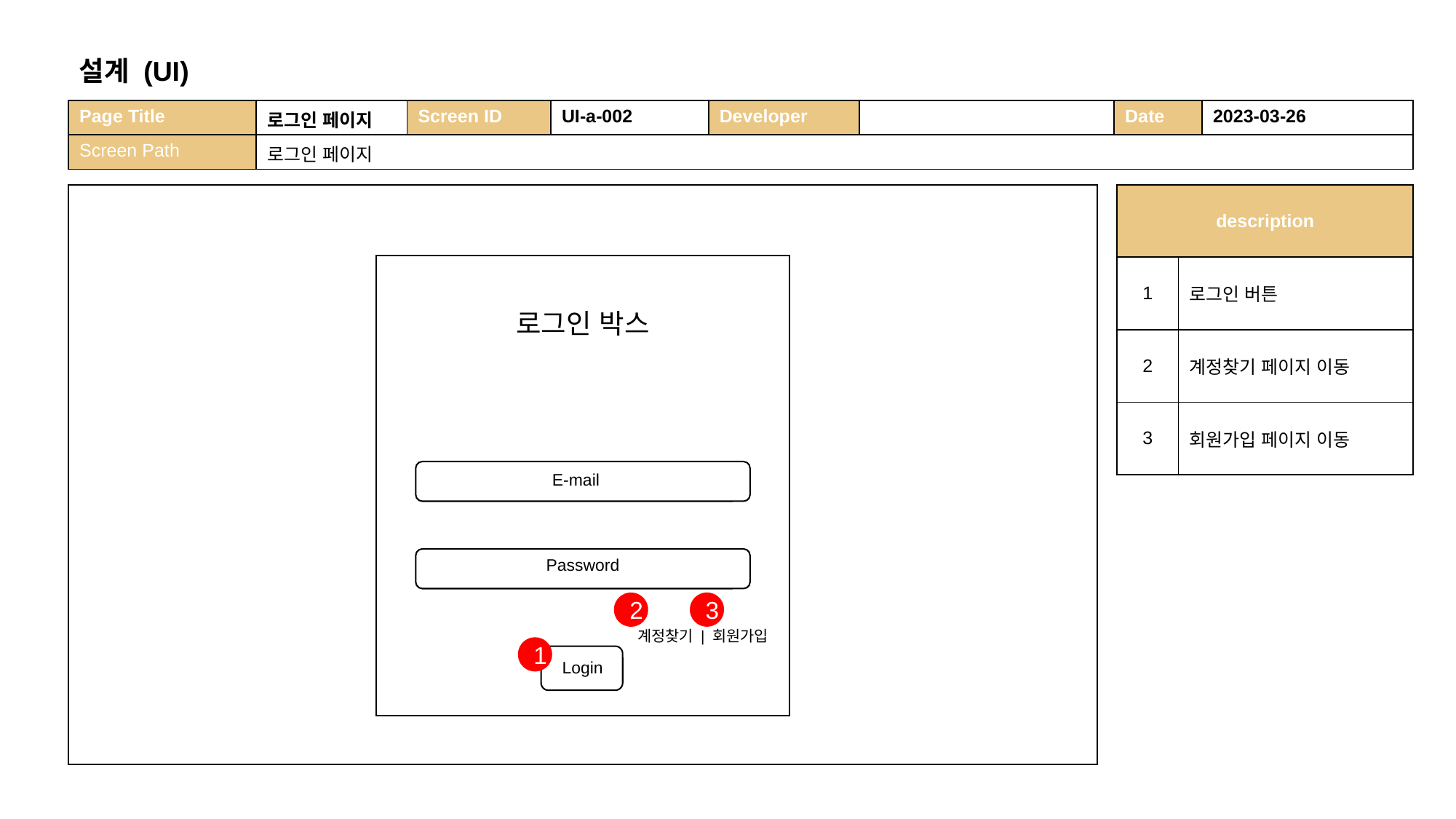

설계 (UI)
| Page Title | 로그인 페이지 | Screen ID | UI-a-002 | Developer |  | Date | 2023-03-26 |
| --- | --- | --- | --- | --- | --- | --- | --- |
| Screen Path | 로그인 페이지 |  |  |  |  |  |  |

| description |  |
| --- | --- |
| 1 | 로그인 버튼 |
| 2 | 계정찾기 페이지 이동 |
| 3 | 회원가입 페이지 이동 |

로그인 박스

E-mail

Password
계정찾기 | 회원가입
3
2
1

Login